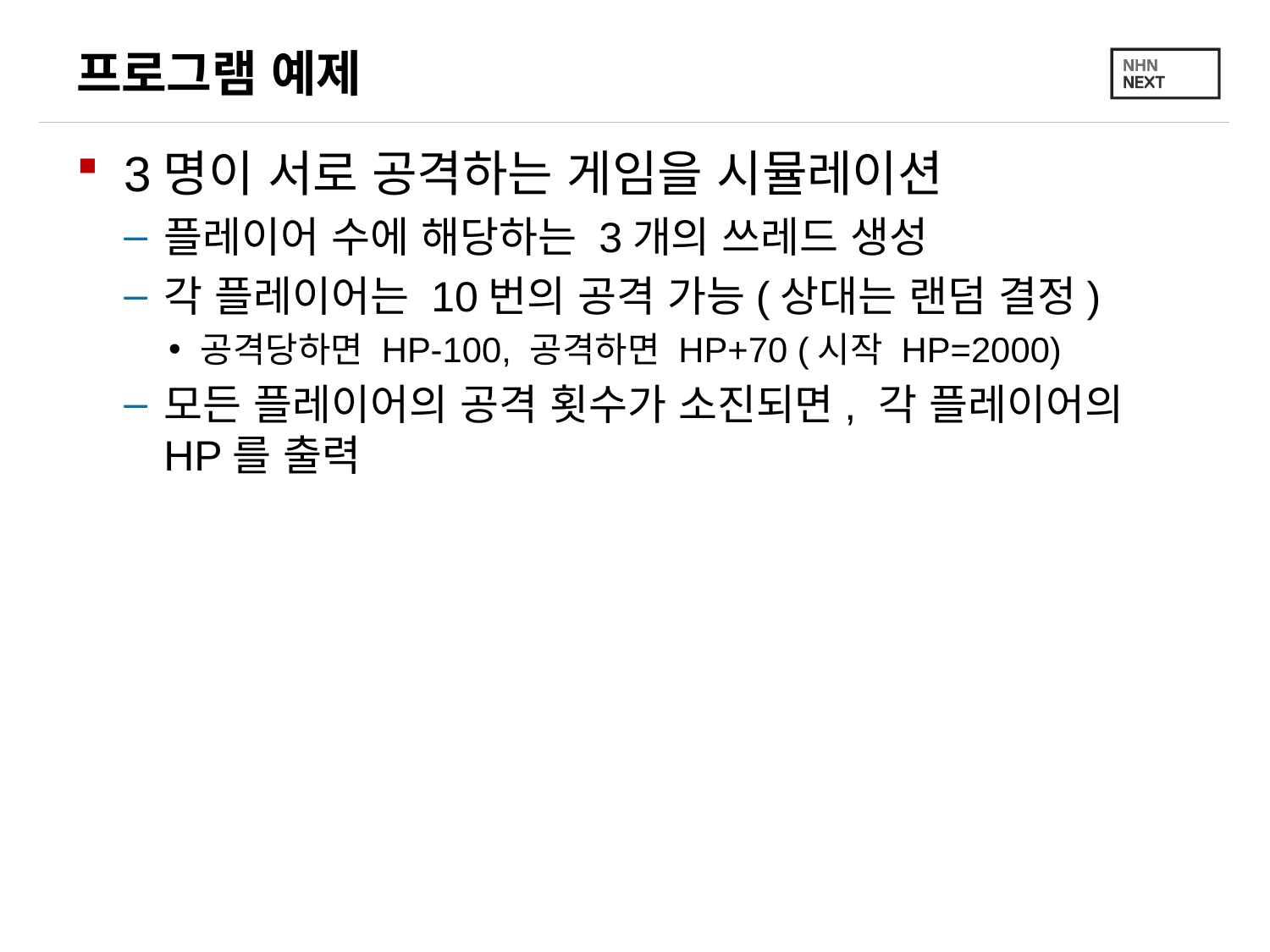

# 프로그램 예제
3명이 서로 공격하는 게임을 시뮬레이션
플레이어 수에 해당하는 3개의 쓰레드 생성
각 플레이어는 10번의 공격 가능(상대는 랜덤 결정)
공격당하면 HP-100, 공격하면 HP+70 (시작 HP=2000)
모든 플레이어의 공격 횟수가 소진되면, 각 플레이어의 HP를 출력